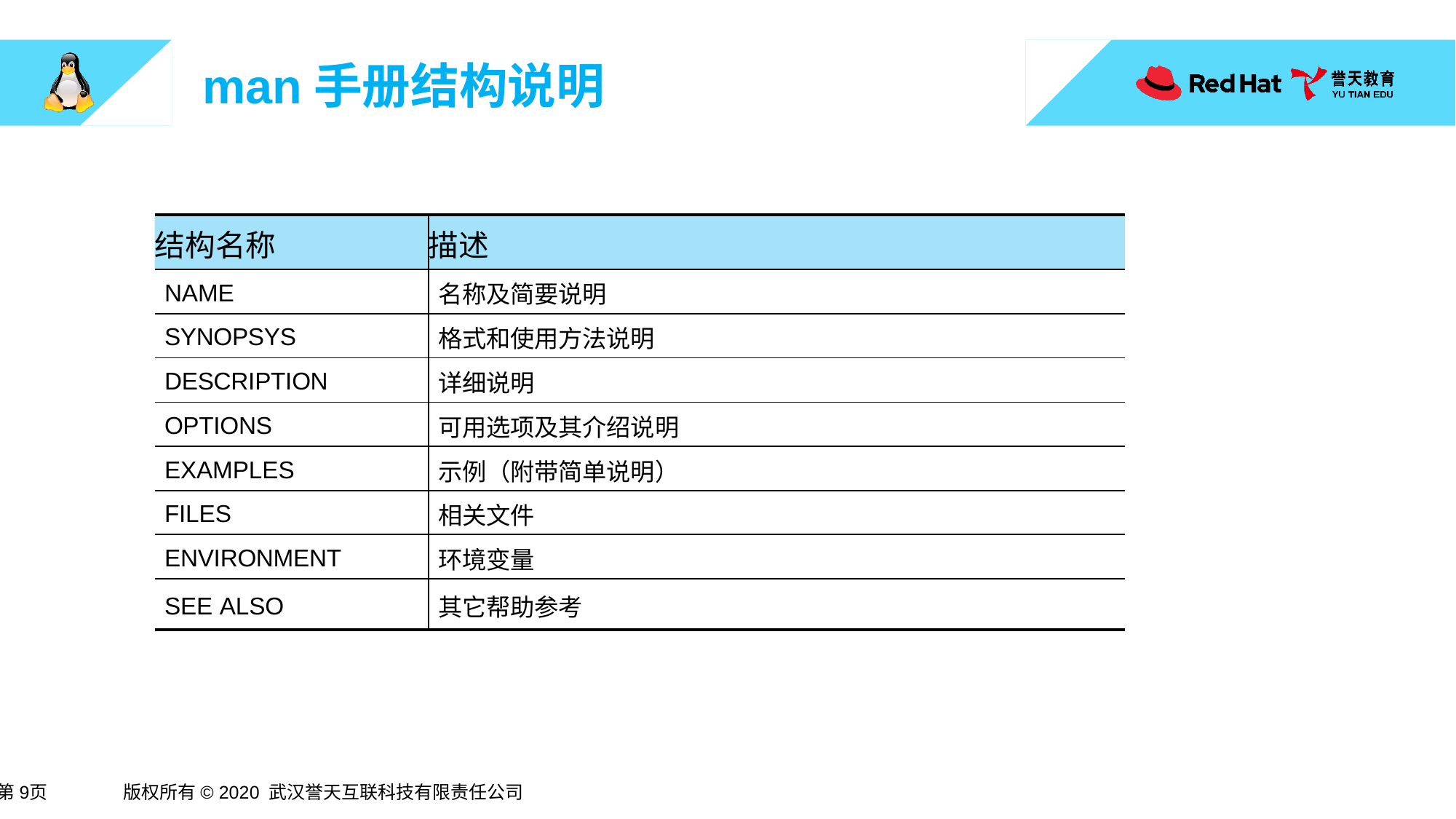

# man手册结构说明
| 结构名称 | 描述 |
| --- | --- |
| NAME | 名称及简要说明 |
| SYNOPSYS | 格式和使用方法说明 |
| DESCRIPTION | 详细说明 |
| OPTIONS | 可用选项及其介绍说明 |
| EXAMPLES | 示例（附带简单说明） |
| FILES | 相关文件 |
| ENVIRONMENT | 环境变量 |
| SEE ALSO | 其它帮助参考 |
9